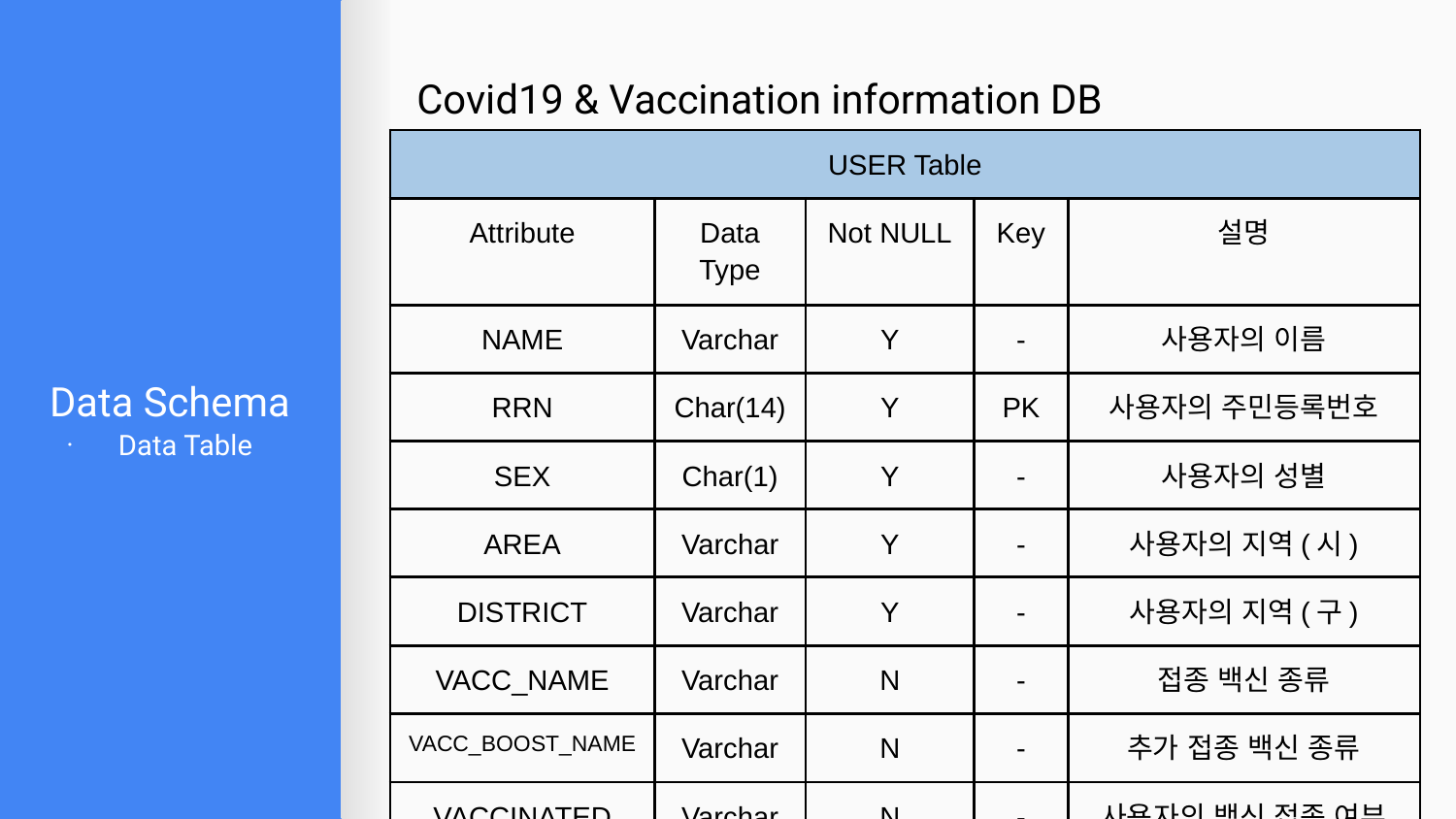

Covid19 & Vaccination information DB
| USER Table |  |  |  |  |
| --- | --- | --- | --- | --- |
| Attribute | Data Type | Not NULL | Key | 설명 |
| NAME | Varchar | Y | - | 사용자의 이름 |
| RRN | Char(14) | Y | PK | 사용자의 주민등록번호 |
| SEX | Char(1) | Y | - | 사용자의 성별 |
| AREA | Varchar | Y | - | 사용자의 지역(시) |
| DISTRICT | Varchar | Y | - | 사용자의 지역(구) |
| VACC\_NAME | Varchar | N | - | 접종 백신 종류 |
| VACC\_BOOST\_NAME | Varchar | N | - | 추가 접종 백신 종류 |
| VACCINATED | Varchar | N | - | 사용자의 백신 접종 여부 |
| VACCINATED\_DATE | Date | N | - | 사용자의 백신 접종 날짜 |
# Data Schema
Data Table